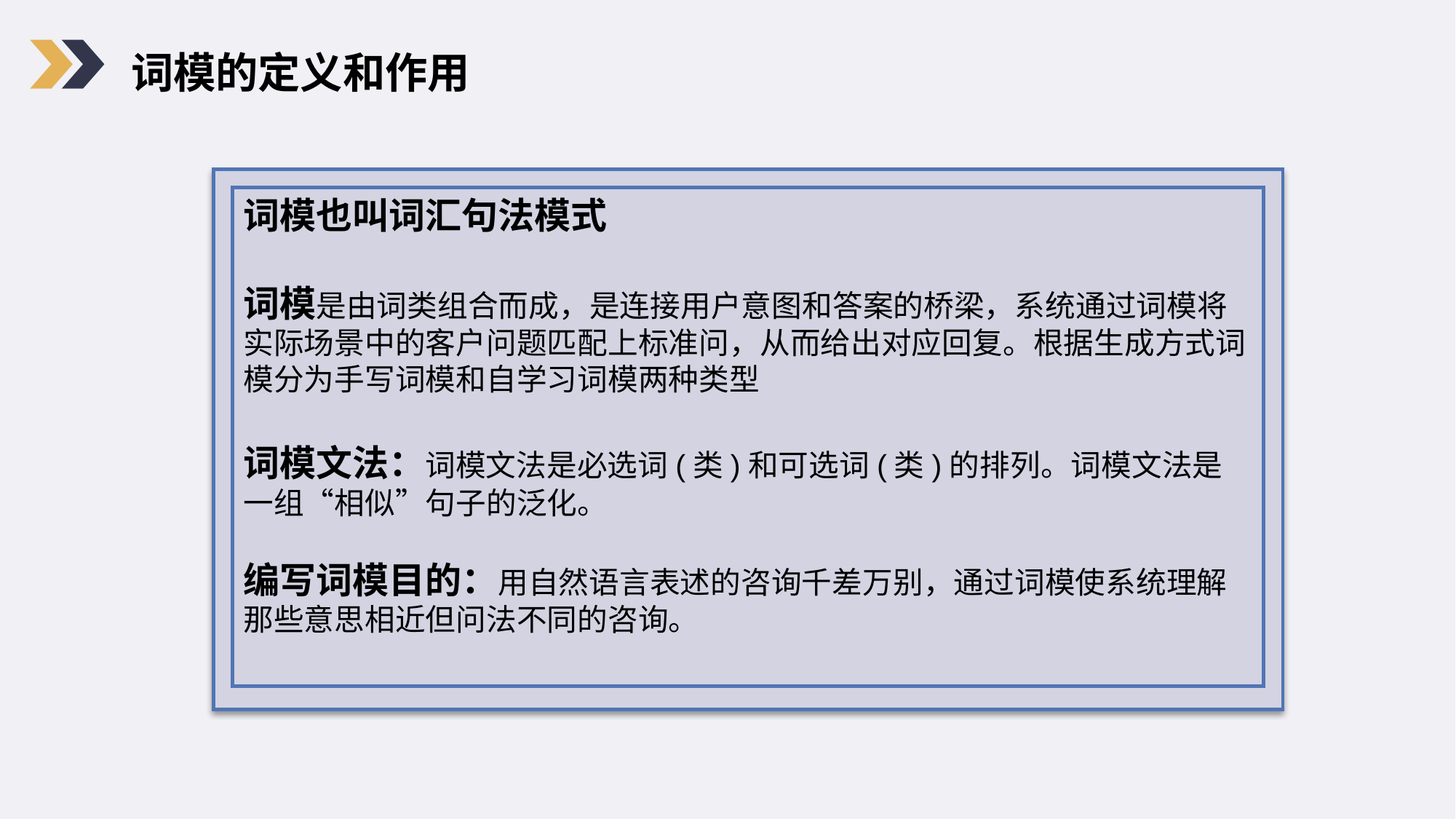

词模的定义和作用

词模也叫词汇句法模式

词模是由词类组合而成，是连接用户意图和答案的桥梁，系统通过词模将实际场景中的客户问题匹配上标准问，从而给出对应回复。根据生成方式词模分为手写词模和自学习词模两种类型

词模文法：词模文法是必选词(类)和可选词(类)的排列。词模文法是一组“相似”句子的泛化。

编写词模目的：用自然语言表述的咨询千差万别，通过词模使系统理解那些意思相近但问法不同的咨询。